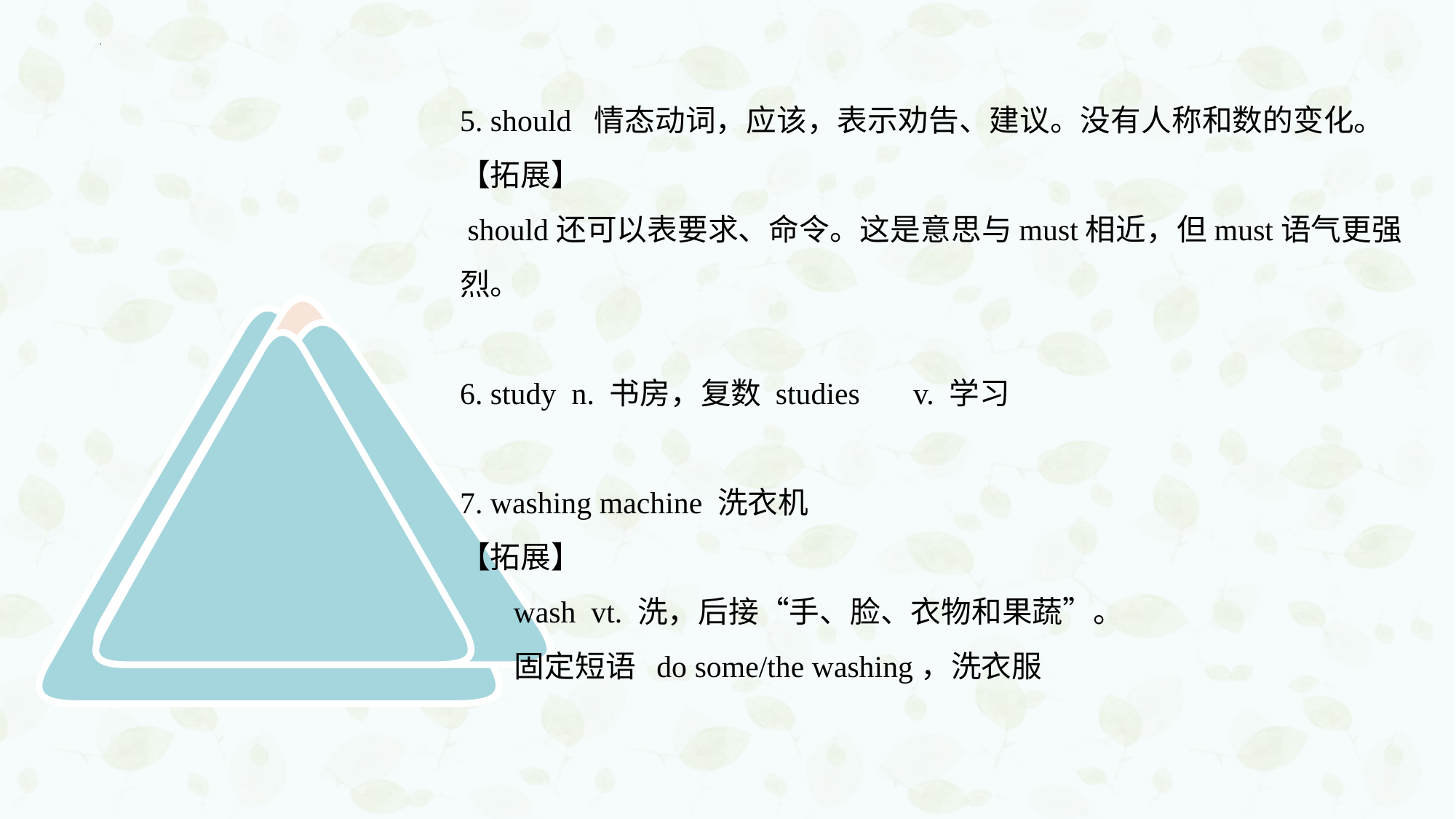

5. should  情态动词，应该，表示劝告、建议。没有人称和数的变化。
【拓展】
 should还可以表要求、命令。这是意思与must相近，但must语气更强烈。

6. study  n. 书房，复数 studies       v. 学习

7. washing machine 洗衣机
【拓展】
       wash  vt. 洗，后接“手、脸、衣物和果蔬”。
       固定短语  do some/the washing，洗衣服